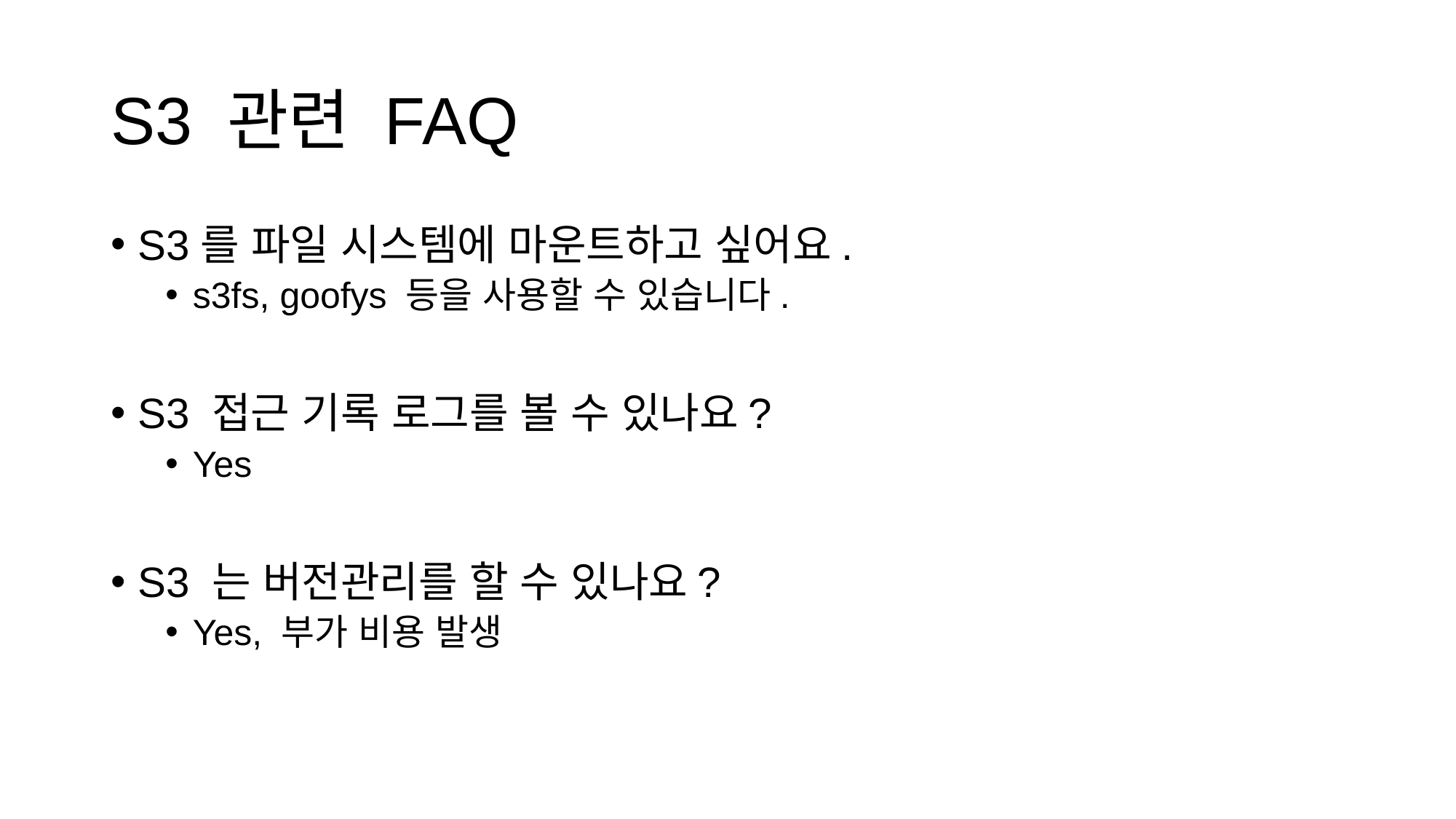

# S3 관련 FAQ
S3를 파일 시스템에 마운트하고 싶어요.
s3fs, goofys 등을 사용할 수 있습니다.

S3 접근 기록 로그를 볼 수 있나요?
Yes

S3 는 버전관리를 할 수 있나요?
Yes, 부가 비용 발생